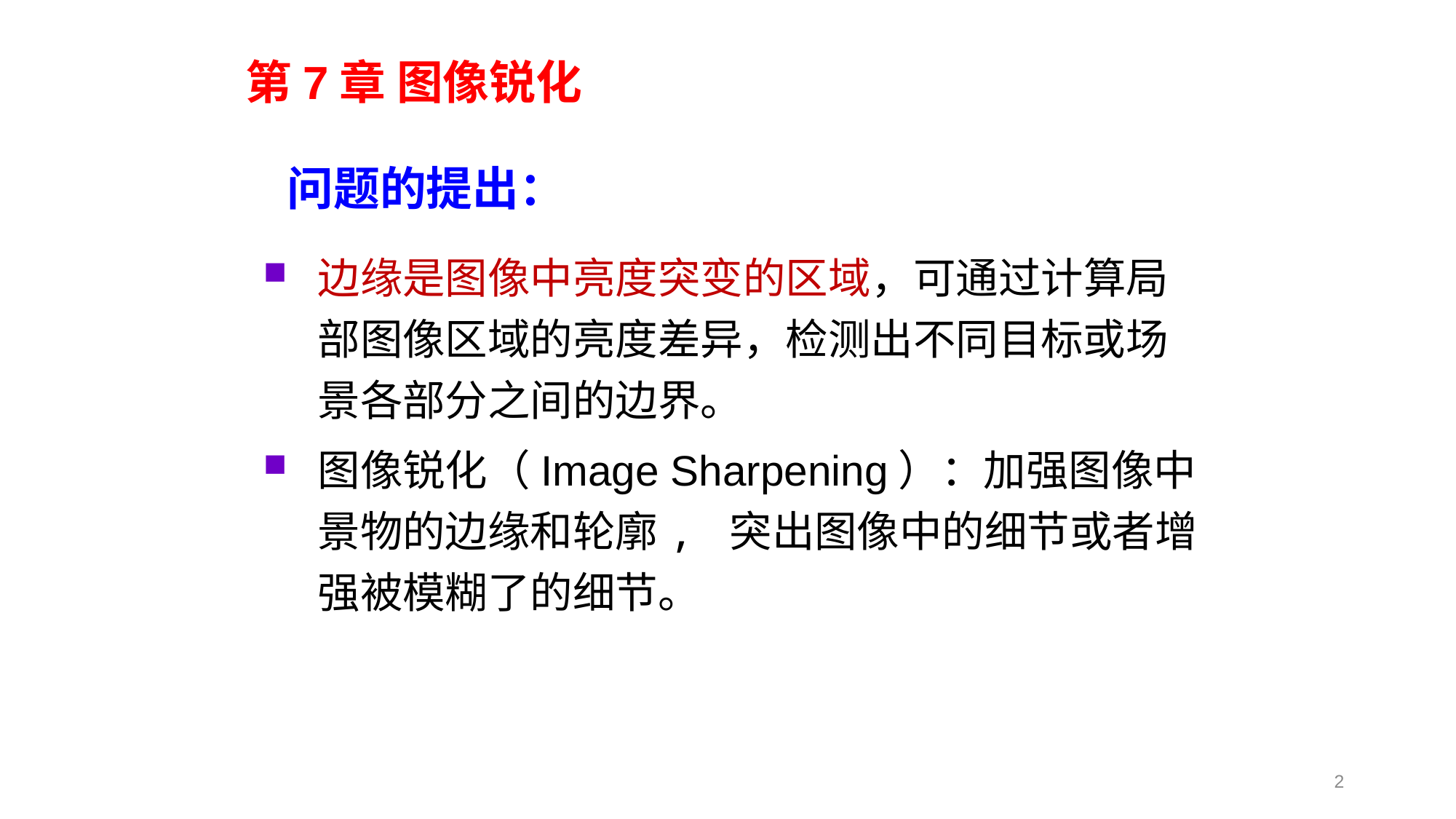

第7章 图像锐化
问题的提出：
边缘是图像中亮度突变的区域，可通过计算局部图像区域的亮度差异，检测出不同目标或场景各部分之间的边界。
图像锐化（Image Sharpening）：加强图像中景物的边缘和轮廓, 突出图像中的细节或者增强被模糊了的细节。
2